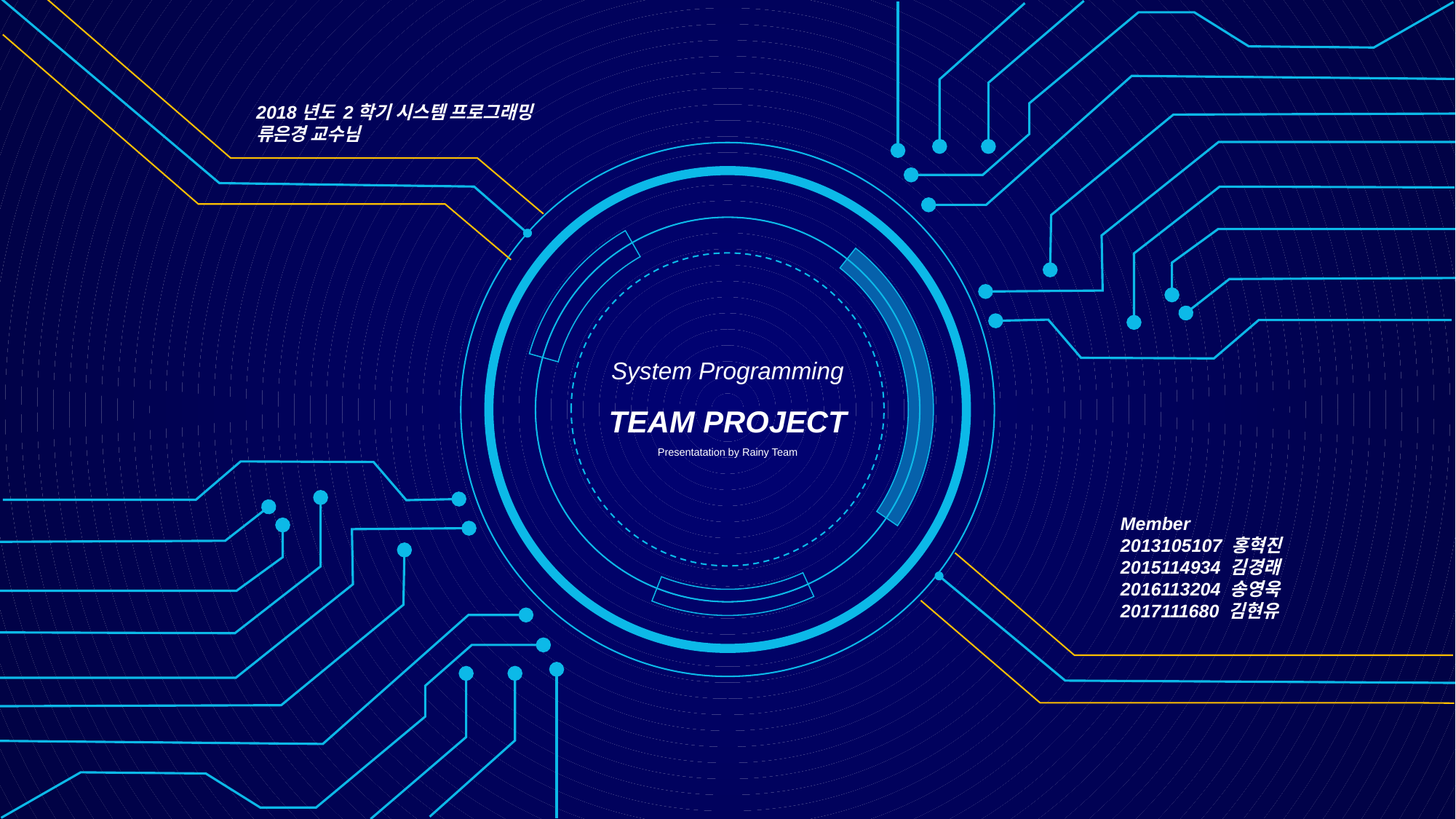

2018년도 2학기 시스템 프로그래밍
류은경 교수님

System Programming
TEAM PROJECT
Presentatation by Rainy Team

Member
2013105107 홍혁진
2015114934 김경래
2016113204 송영욱
2017111680 김현유